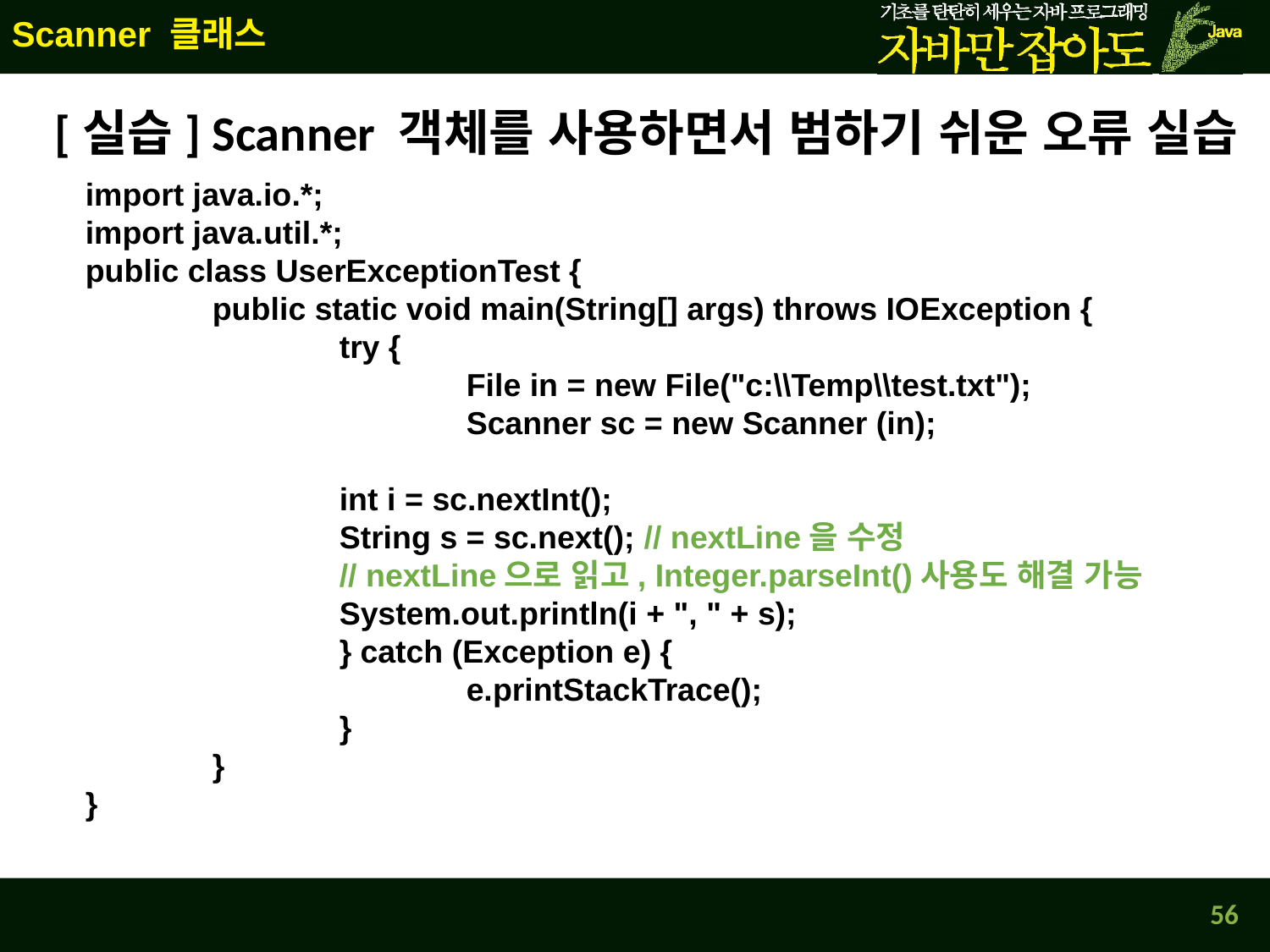

Scanner 클래스
[실습] Scanner 객체를 사용하면서 범하기 쉬운 오류 실습
import java.io.*;
import java.util.*;
public class UserExceptionTest {
	public static void main(String[] args) throws IOException {
		try {
			File in = new File("c:\\Temp\\test.txt");
		 	Scanner sc = new Scanner (in);

	 	int i = sc.nextInt();
	 	String s = sc.next(); // nextLine을 수정
		// nextLine으로 읽고, Integer.parseInt()사용도 해결 가능
	 	System.out.println(i + ", " + s);
		} catch (Exception e) {
			e.printStackTrace();
		}
	}
}
56